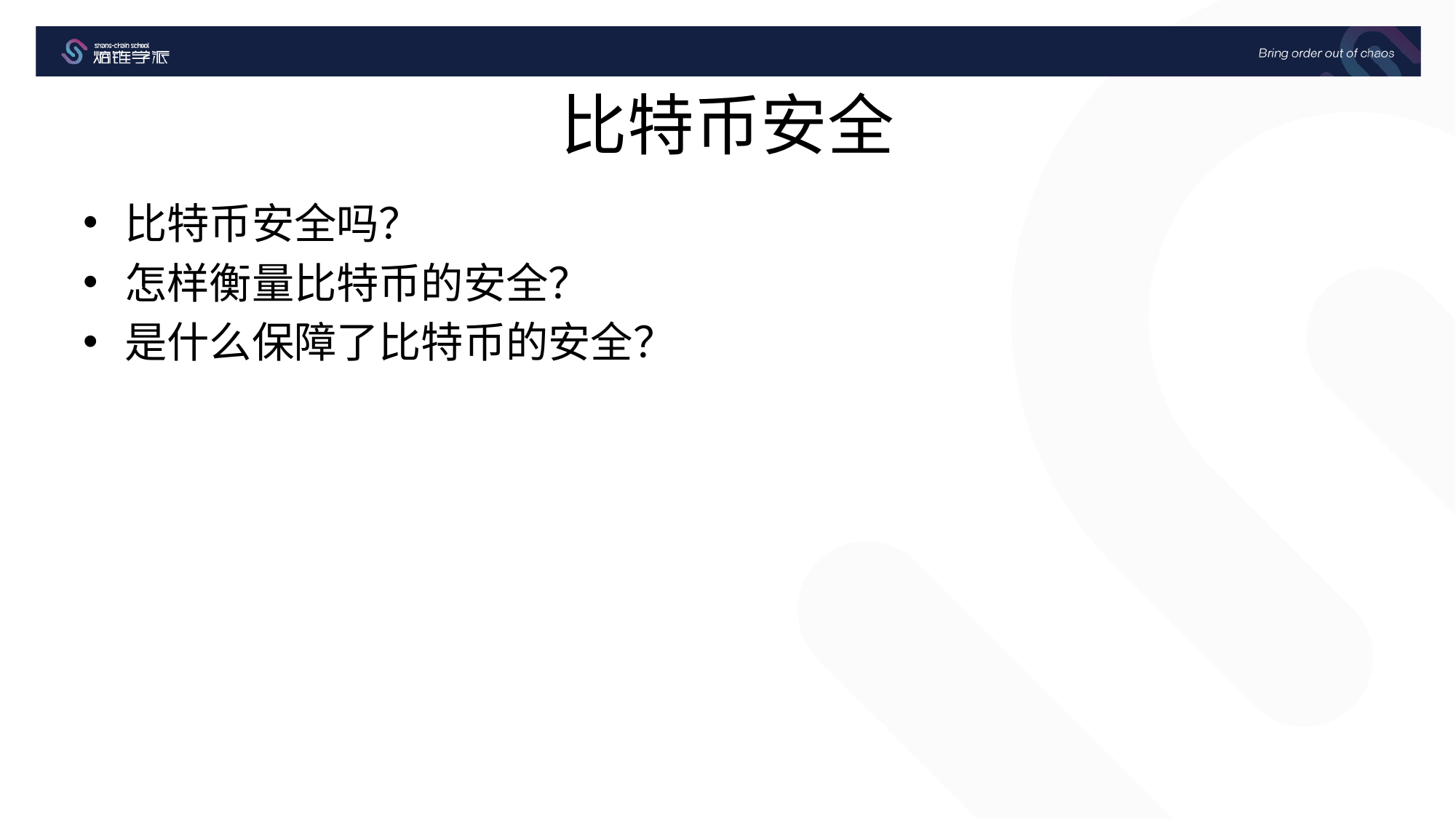

# 比特币安全
比特币安全吗？
怎样衡量比特币的安全？
是什么保障了比特币的安全？